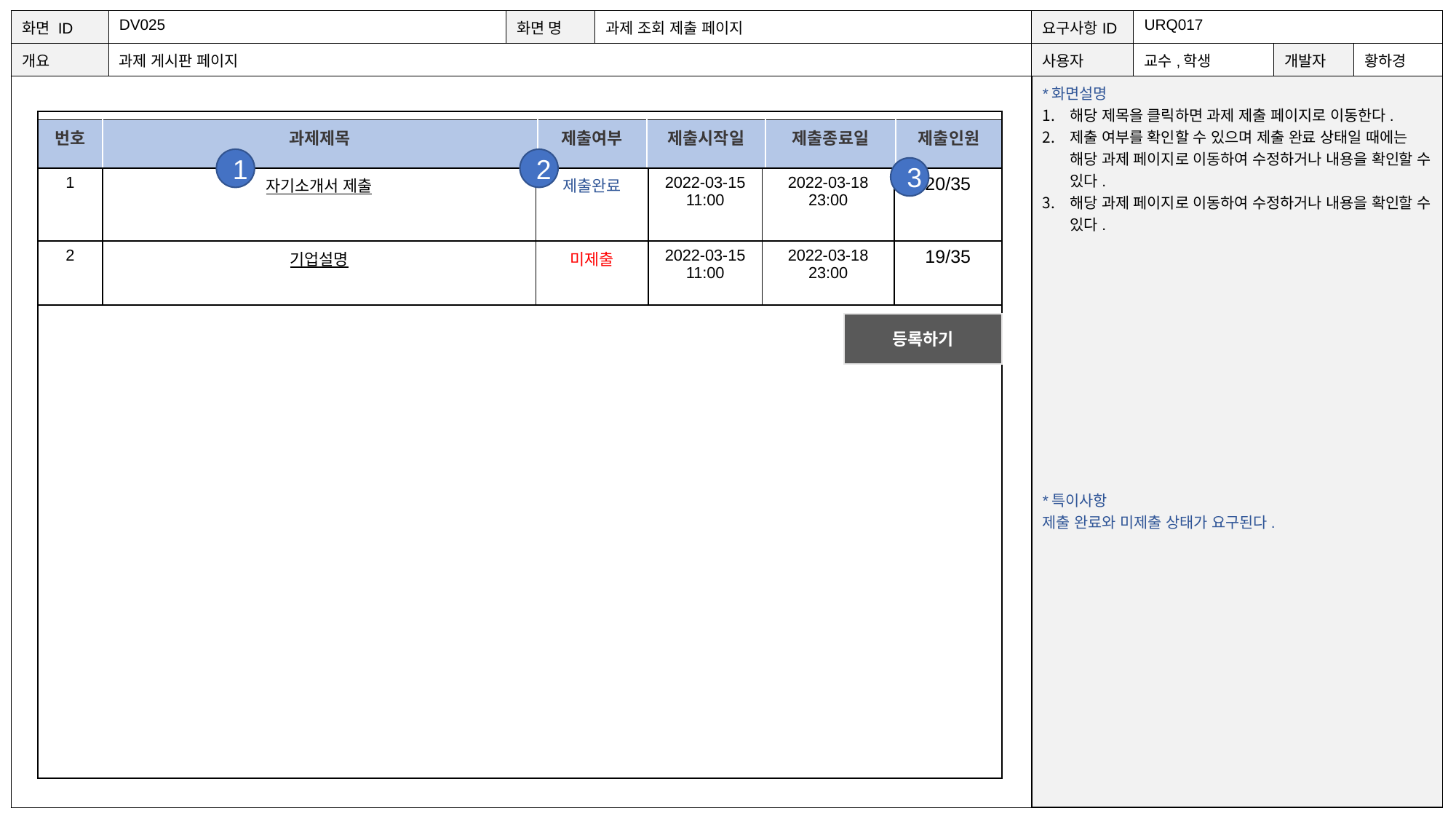

| 화면 ID | DV025 | 화면 명 | 과제 조회 제출 페이지 | 요구사항ID | URQ017 |  |  |
| --- | --- | --- | --- | --- | --- | --- | --- |
| 개요 | 과제 게시판 페이지 |  |  | 사용자 | 교수,학생 | 개발자 | 황하경 |
|  |  |  |  | \*화면설명 해당 제목을 클릭하면 과제 제출 페이지로 이동한다. 제출 여부를 확인할 수 있으며 제출 완료 상태일 때에는 해당 과제 페이지로 이동하여 수정하거나 내용을 확인할 수 있다. 해당 과제 페이지로 이동하여 수정하거나 내용을 확인할 수 있다. \*특이사항 제출 완료와 미제출 상태가 요구된다. |  |  |  |

| 번호 | 과제제목 | 제출여부 | 제출시작일 | 제출종료일 | 제출인원 |
| --- | --- | --- | --- | --- | --- |
2
1
3
| 1 | 자기소개서 제출 | 제출완료 | 2022-03-15 11:00 | 2022-03-18 23:00 | 20/35 |
| --- | --- | --- | --- | --- | --- |
| 2 | 기업설명 | 미제출 | 2022-03-15 11:00 | 2022-03-18 23:00 | 19/35 |
등록하기